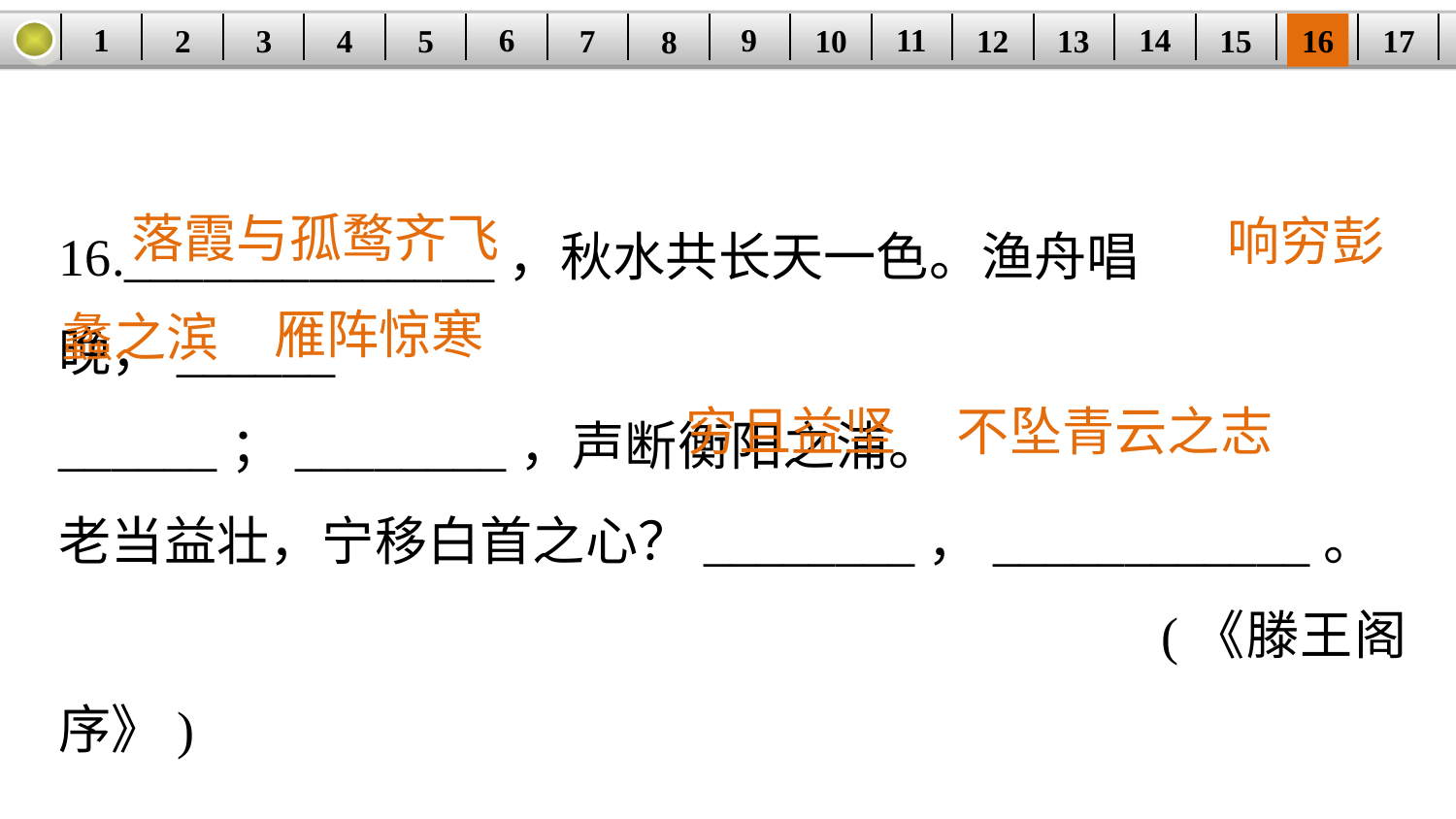

14
1
11
9
6
3
15
12
5
2
16
13
10
|  |  |  |  |  |  |  |  |  |  |  |  |  |  |  |  |  |
| --- | --- | --- | --- | --- | --- | --- | --- | --- | --- | --- | --- | --- | --- | --- | --- | --- |
7
4
17
8

16.______________，秋水共长天一色。渔舟唱晚，______
______；________，声断衡阳之浦。
老当益壮，宁移白首之心？________，____________。
                                                                            (《滕王阁序》)
落霞与孤鹜齐飞
响穷彭
雁阵惊寒
蠡之滨
穷且益坚
不坠青云之志